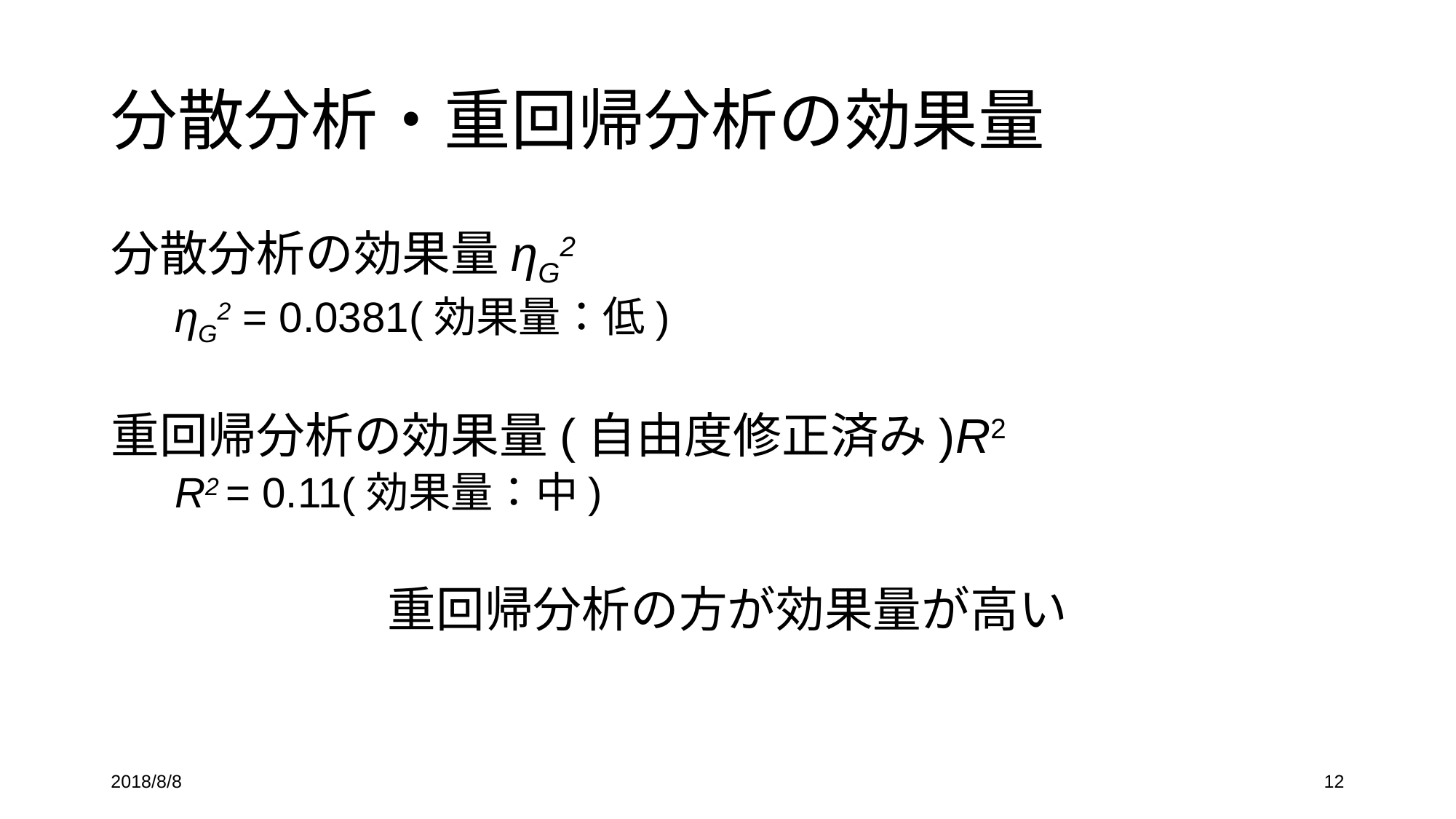

# 分散分析・重回帰分析の効果量
分散分析の効果量ηG2
ηG2 = 0.0381(効果量：低)

重回帰分析の効果量(自由度修正済み)R2
R2 = 0.11(効果量：中)

重回帰分析の方が効果量が高い
2018/8/8
12